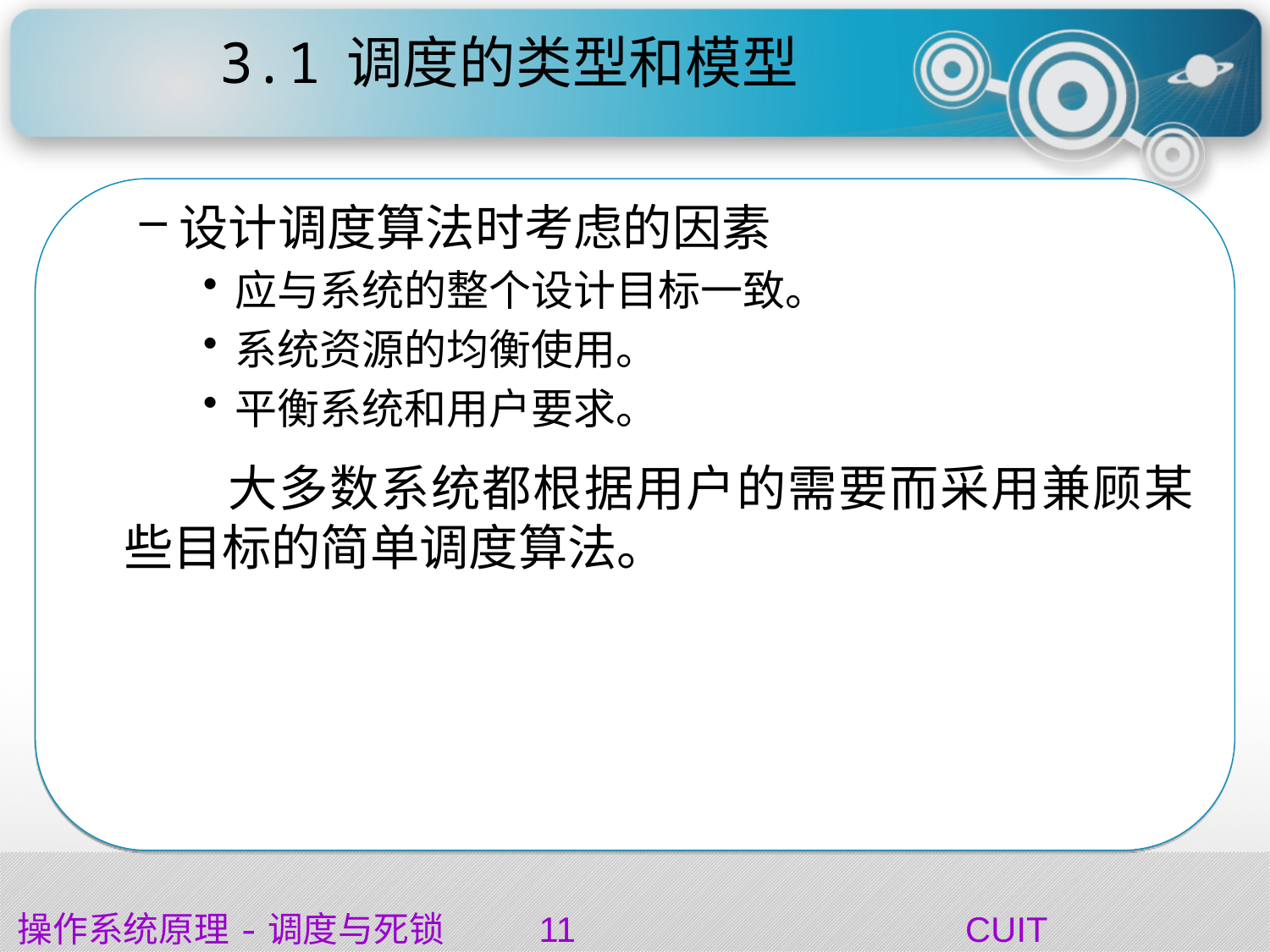

# 3.1	调度的类型和模型
设计调度算法时考虑的因素
应与系统的整个设计目标一致。
系统资源的均衡使用。
平衡系统和用户要求。
           大多数系统都根据用户的需要而采用兼顾某些目标的简单调度算法。